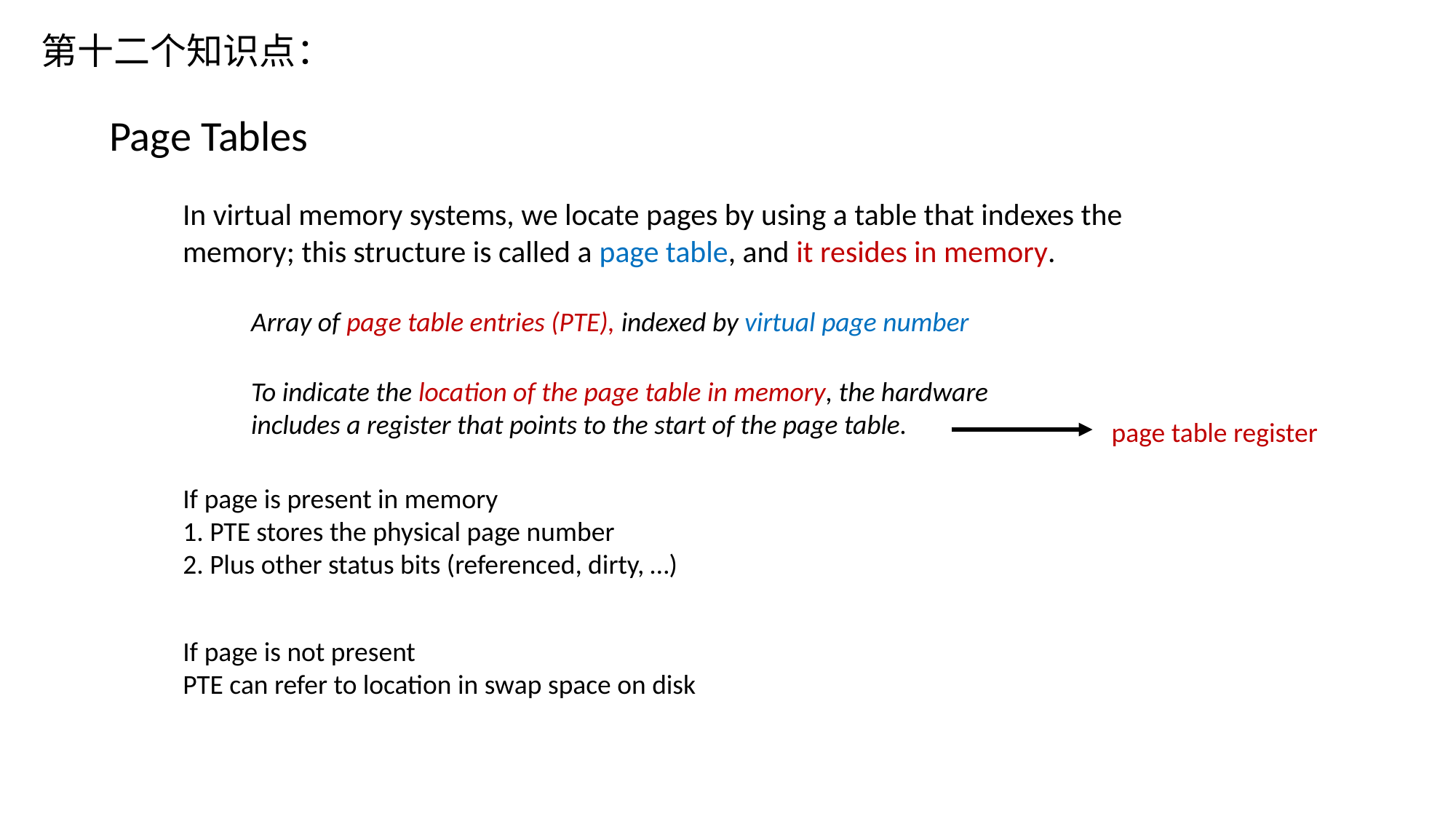

第十二个知识点：
Page Tables
In virtual memory systems, we locate pages by using a table that indexes the memory; this structure is called a page table, and it resides in memory.
Array of page table entries (PTE), indexed by virtual page number
To indicate the location of the page table in memory, the hardware includes a register that points to the start of the page table.
page table register
If page is present in memory
1. PTE stores the physical page number
2. Plus other status bits (referenced, dirty, …)
If page is not present
PTE can refer to location in swap space on disk